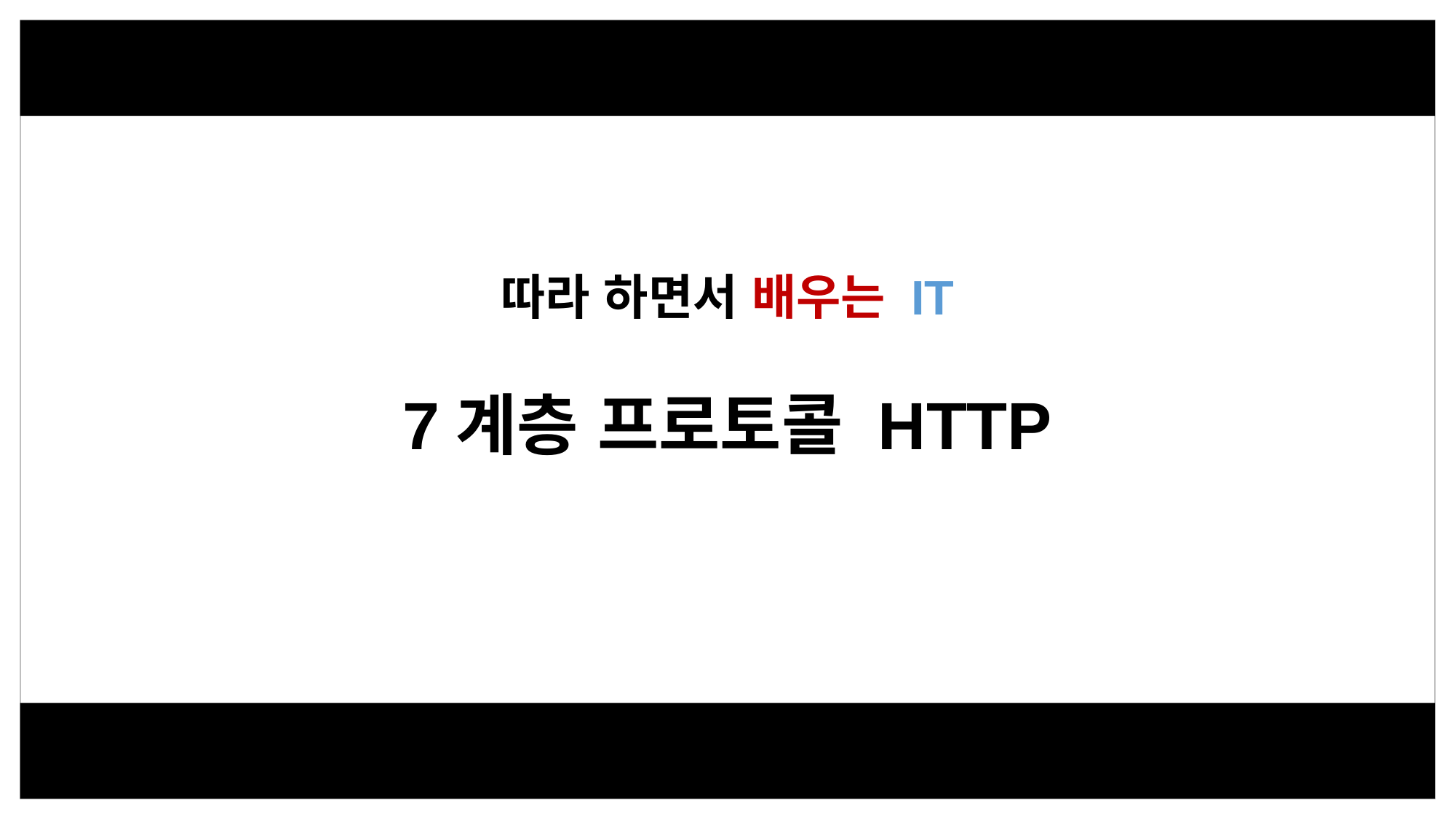

따라 하면서 배우는 IT

7계층 프로토콜 HTTP